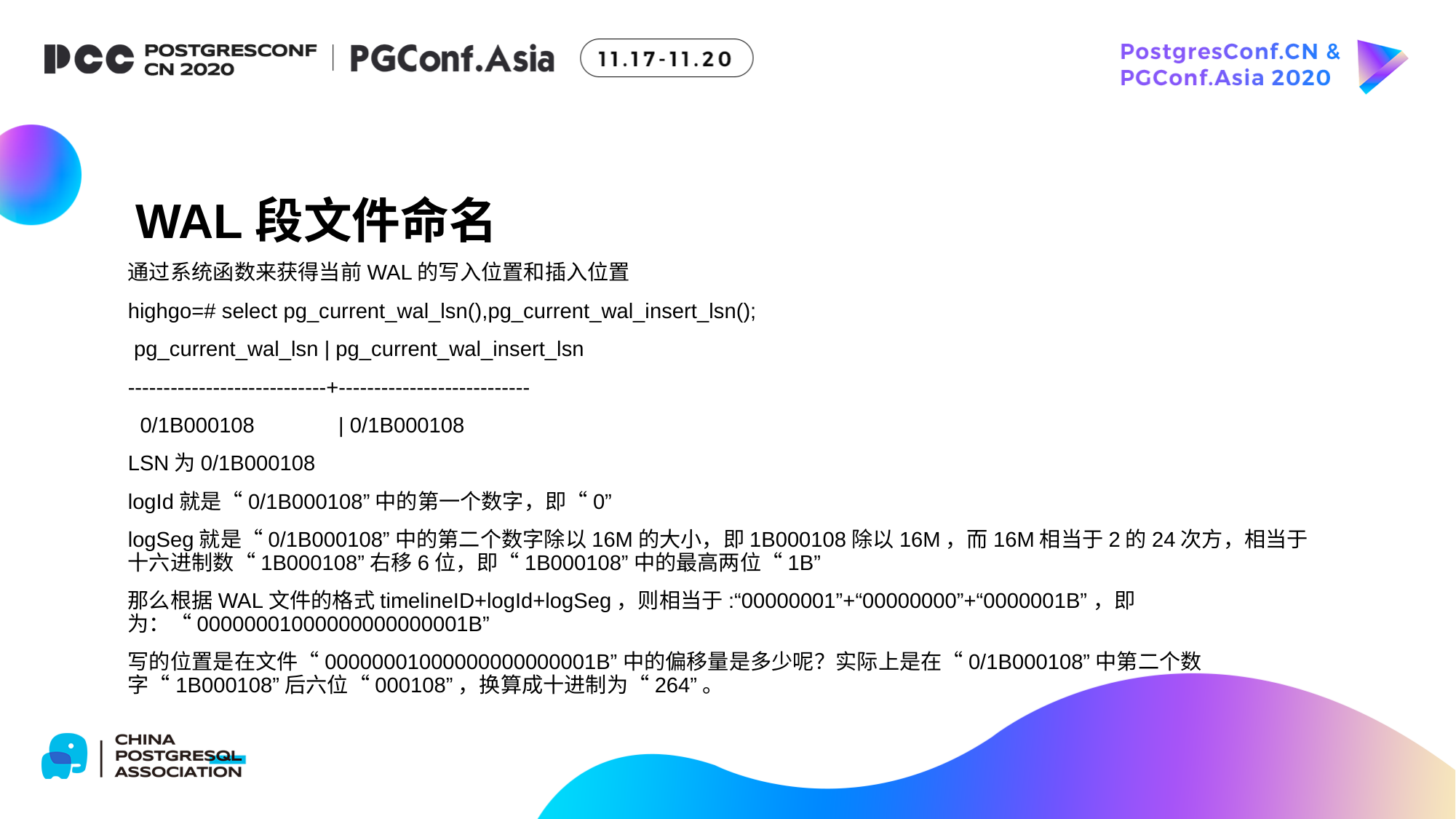

WAL段文件命名
通过系统函数来获得当前WAL的写入位置和插入位置
highgo=# select pg_current_wal_lsn(),pg_current_wal_insert_lsn();
 pg_current_wal_lsn | pg_current_wal_insert_lsn
----------------------------+---------------------------
  0/1B000108              | 0/1B000108
LSN为0/1B000108
logId就是“0/1B000108”中的第一个数字，即“0”
logSeg就是“0/1B000108”中的第二个数字除以16M的大小，即1B000108除以16M，而16M相当于2的24次方，相当于十六进制数“1B000108”右移6位，即“1B000108”中的最高两位“1B”
那么根据WAL文件的格式timelineID+logId+logSeg，则相当于:“00000001”+“00000000”+“0000001B”，即为：“00000001000000000000001B”
写的位置是在文件“00000001000000000000001B”中的偏移量是多少呢？实际上是在“0/1B000108”中第二个数字“1B000108”后六位“000108”，换算成十进制为“264”。